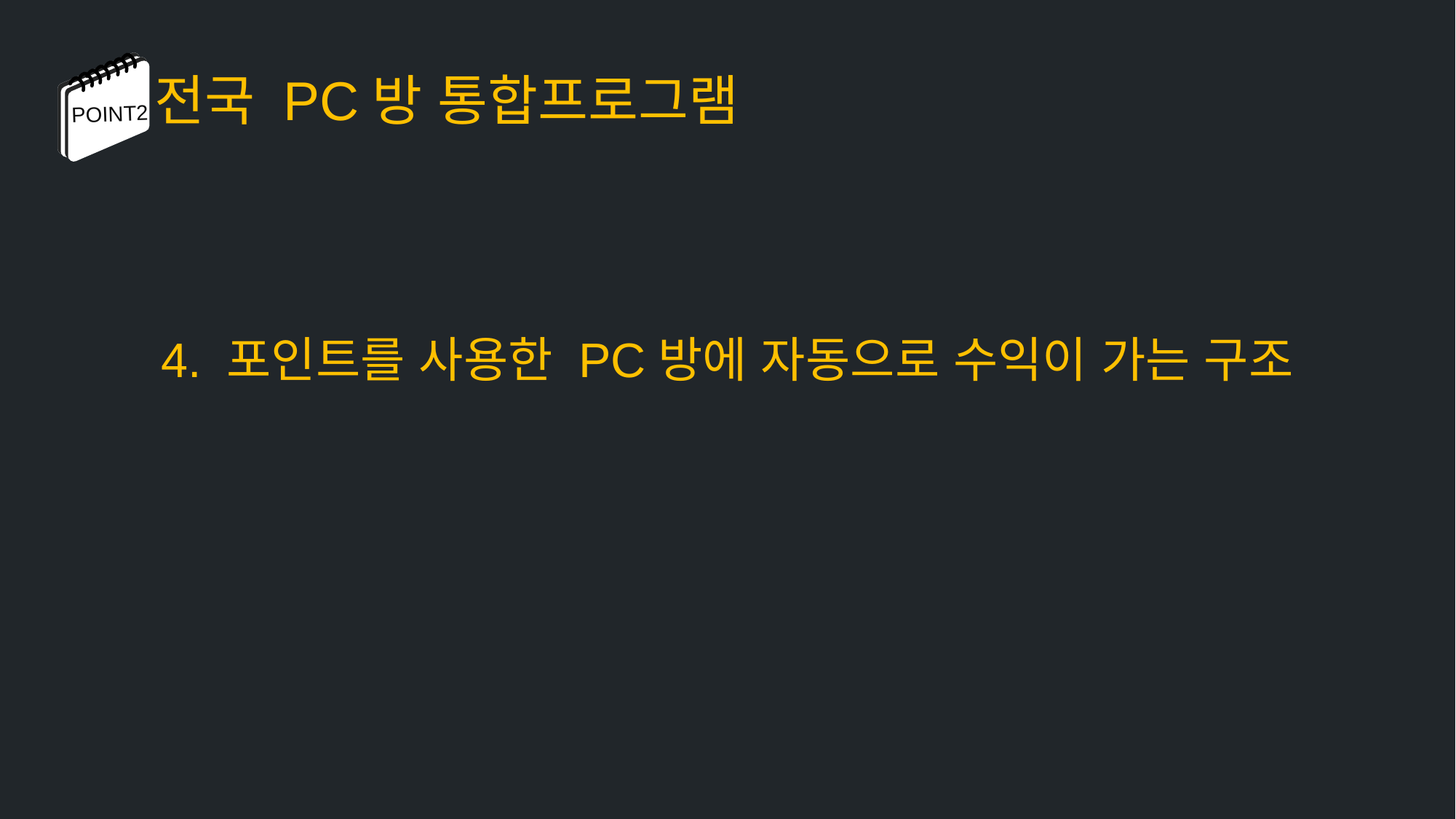

전국 PC방 통합프로그램

POINT2
4. 포인트를 사용한 PC방에 자동으로 수익이 가는 구조

▲기타